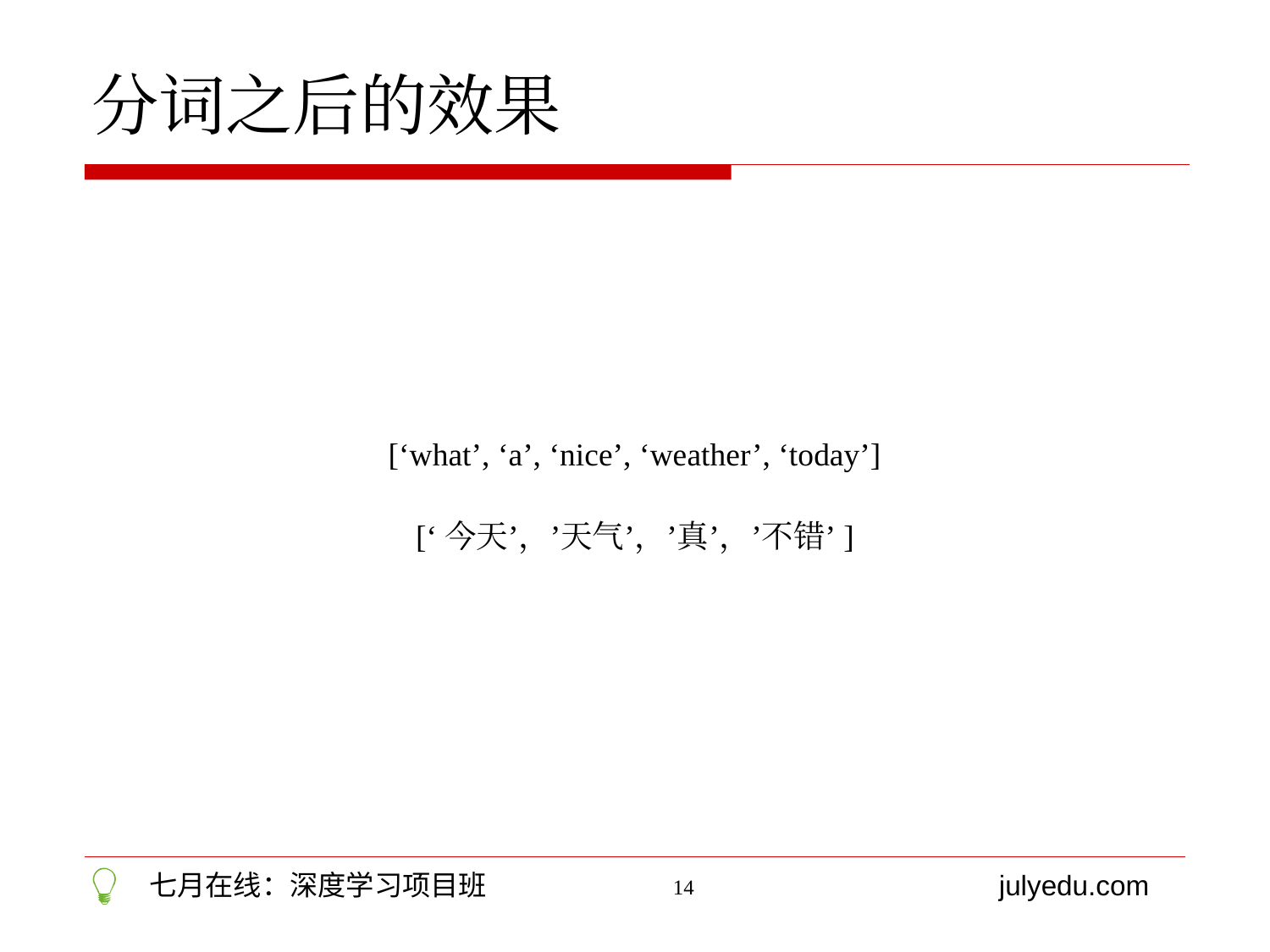

分词之后的效果
[‘what’, ‘a’, ‘nice’, ‘weather’, ‘today’]
[‘今天’，’天气’，’真’，’不错’]
14